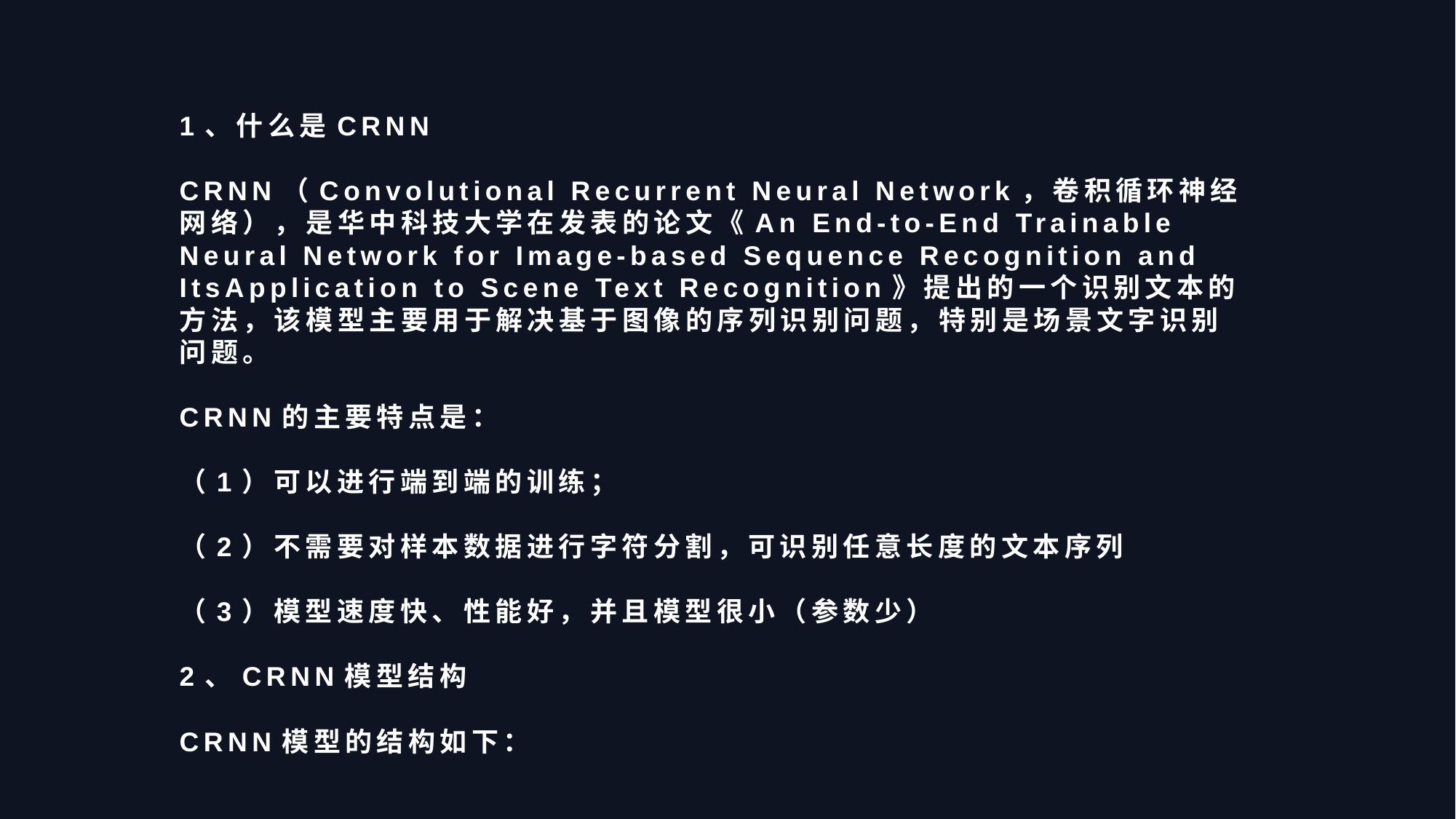

1、什么是CRNN

CRNN（Convolutional Recurrent Neural Network，卷积循环神经网络），是华中科技大学在发表的论文《An End-to-End Trainable Neural Network for Image-based Sequence Recognition and ItsApplication to Scene Text Recognition》提出的一个识别文本的方法，该模型主要用于解决基于图像的序列识别问题，特别是场景文字识别问题。

CRNN的主要特点是：

（1）可以进行端到端的训练；

（2）不需要对样本数据进行字符分割，可识别任意长度的文本序列

（3）模型速度快、性能好，并且模型很小（参数少）

2、CRNN模型结构

CRNN模型的结构如下：